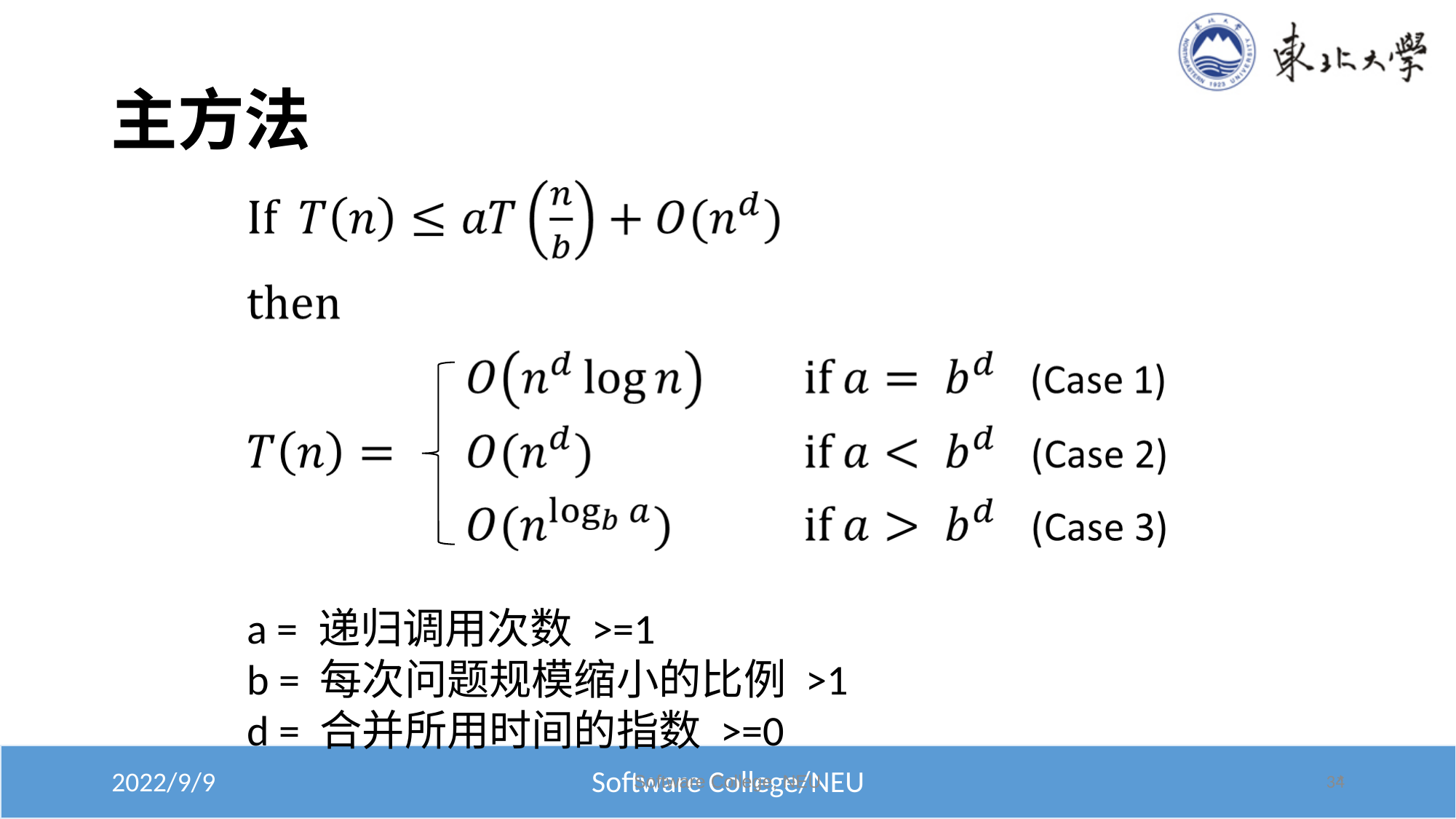

# 主方法

a = 递归调用次数 >=1
b = 每次问题规模缩小的比例 >1
d = 合并所用时间的指数 >=0
Software College, NEU
*